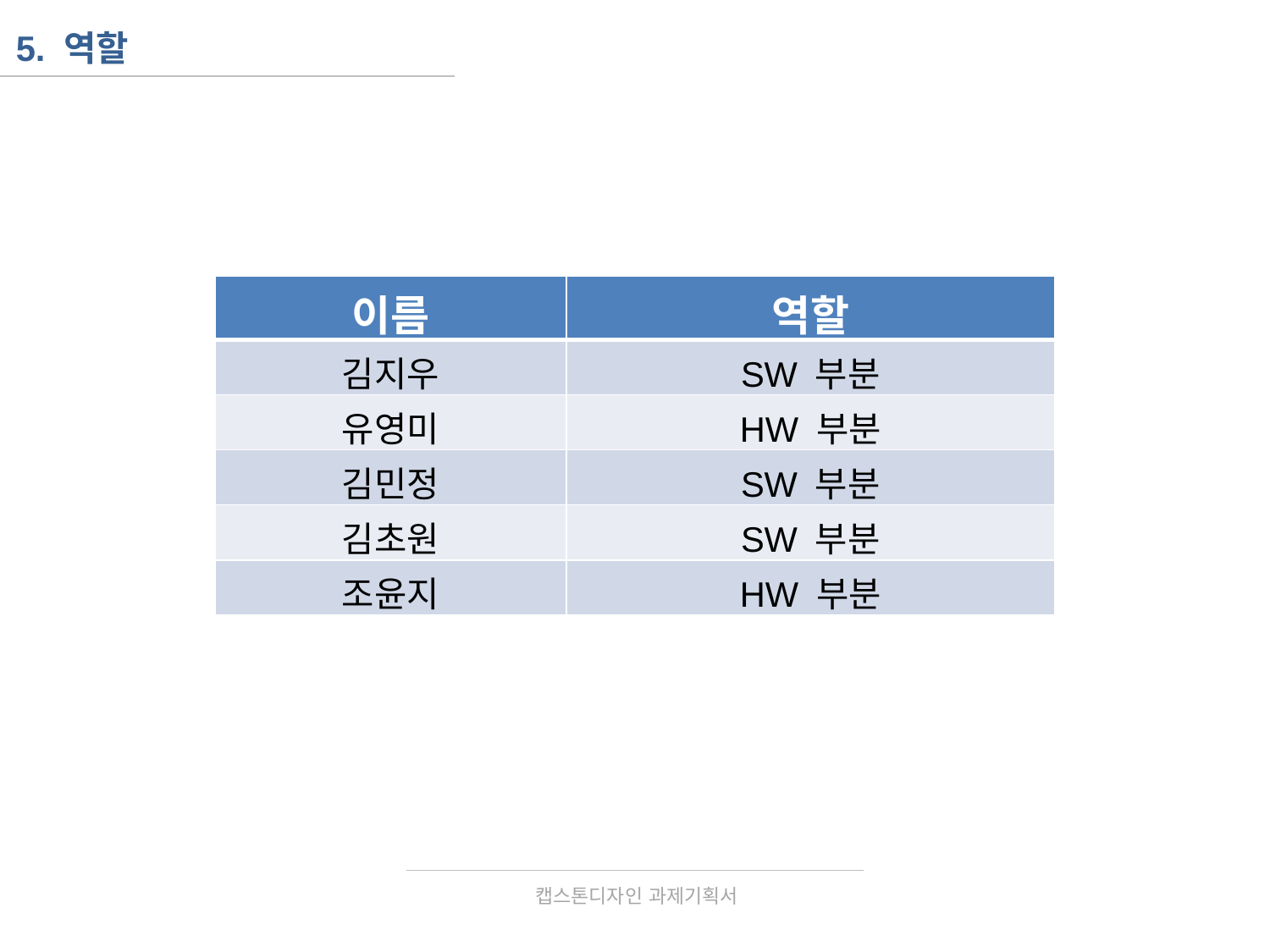

5. 역할
| 이름 | 역할 |
| --- | --- |
| 김지우 | SW 부분 |
| 유영미 | HW 부분 |
| 김민정 | SW 부분 |
| 김초원 | SW 부분 |
| 조윤지 | HW 부분 |
캡스톤디자인 과제기획서